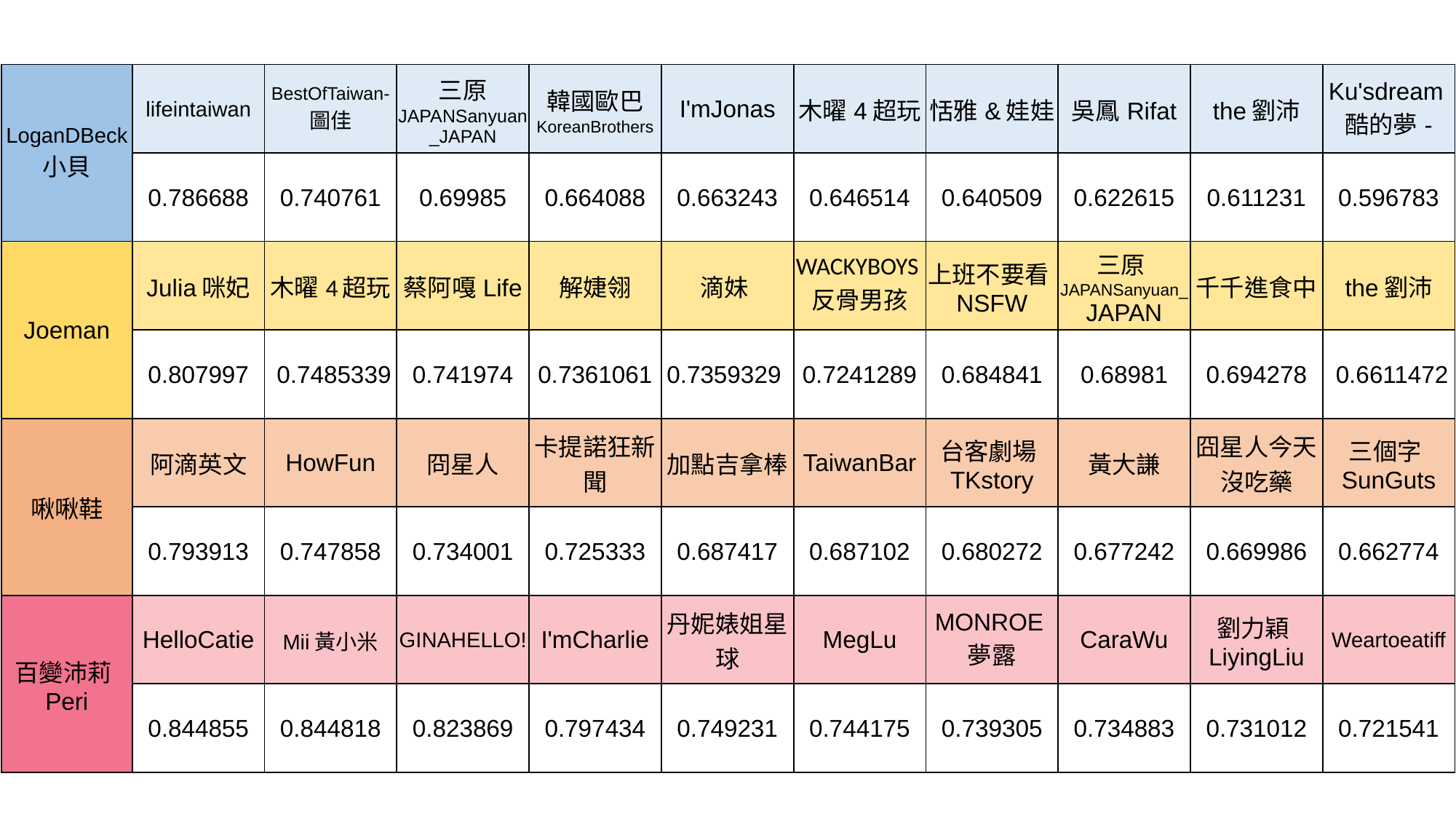

| LoganDBeck 小貝 | lifeintaiwan | BestOfTaiwan- 圖佳 | 三原 JAPANSanyuan\_JAPAN | 韓國歐巴 KoreanBrothers | I'mJonas | 木曜4超玩 | 恬雅&娃娃 | 吳鳳Rifat | the劉沛 | Ku'sdream酷的夢- |
| --- | --- | --- | --- | --- | --- | --- | --- | --- | --- | --- |
|  | 0.786688 | 0.740761 | 0.69985 | 0.664088 | 0.663243 | 0.646514 | 0.640509 | 0.622615 | 0.611231 | 0.596783 |
| Joeman | Julia咪妃 | 木曜4超玩 | 蔡阿嘎Life | 解婕翎 | 滴妹 | WACKYBOYS反骨男孩 | 上班不要看NSFW | 三原JAPANSanyuan\_JAPAN | 千千進食中 | the劉沛 |
|  | 0.807997 | 0.7485339 | 0.741974 | 0.7361061 | 0.7359329 | 0.7241289 | 0.684841 | 0.68981 | 0.694278 | 0.6611472 |
| 啾啾鞋 | 阿滴英文 | HowFun | 冏星人 | 卡提諾狂新聞 | 加點吉拿棒 | TaiwanBar | 台客劇場TKstory | 黃大謙 | 囧星人今天沒吃藥 | 三個字SunGuts |
|  | 0.793913 | 0.747858 | 0.734001 | 0.725333 | 0.687417 | 0.687102 | 0.680272 | 0.677242 | 0.669986 | 0.662774 |
| 百變沛莉Peri | HelloCatie | Mii黃小米 | GINAHELLO! | I'mCharlie | 丹妮婊姐星球 | MegLu | MONROE夢露 | CaraWu | 劉力穎LiyingLiu | Weartoeatiff |
|  | 0.844855 | 0.844818 | 0.823869 | 0.797434 | 0.749231 | 0.744175 | 0.739305 | 0.734883 | 0.731012 | 0.721541 |